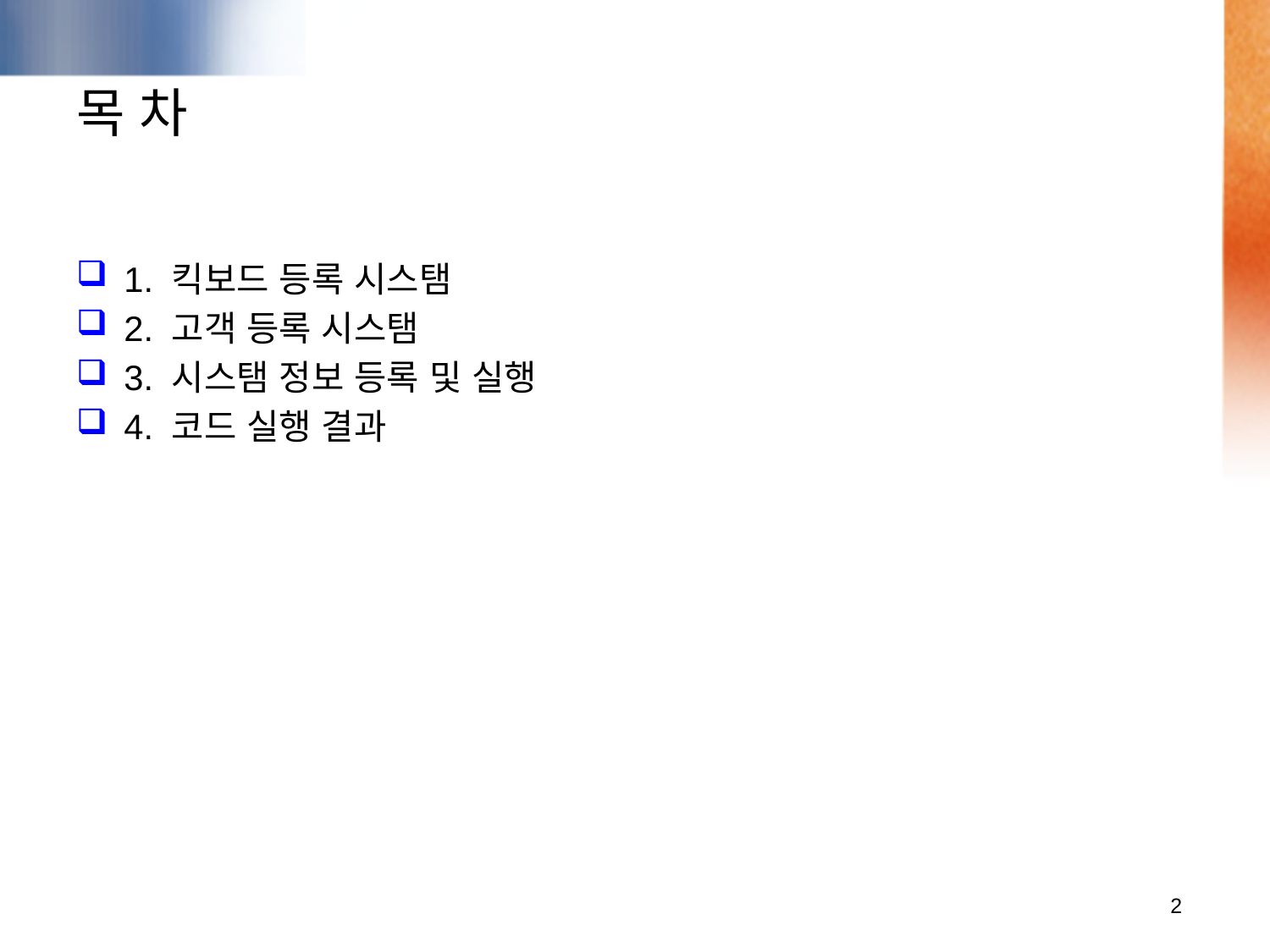

# 목 차

1. 킥보드 등록 시스탬
2. 고객 등록 시스탬
3. 시스탬 정보 등록 및 실행
4. 코드 실행 결과